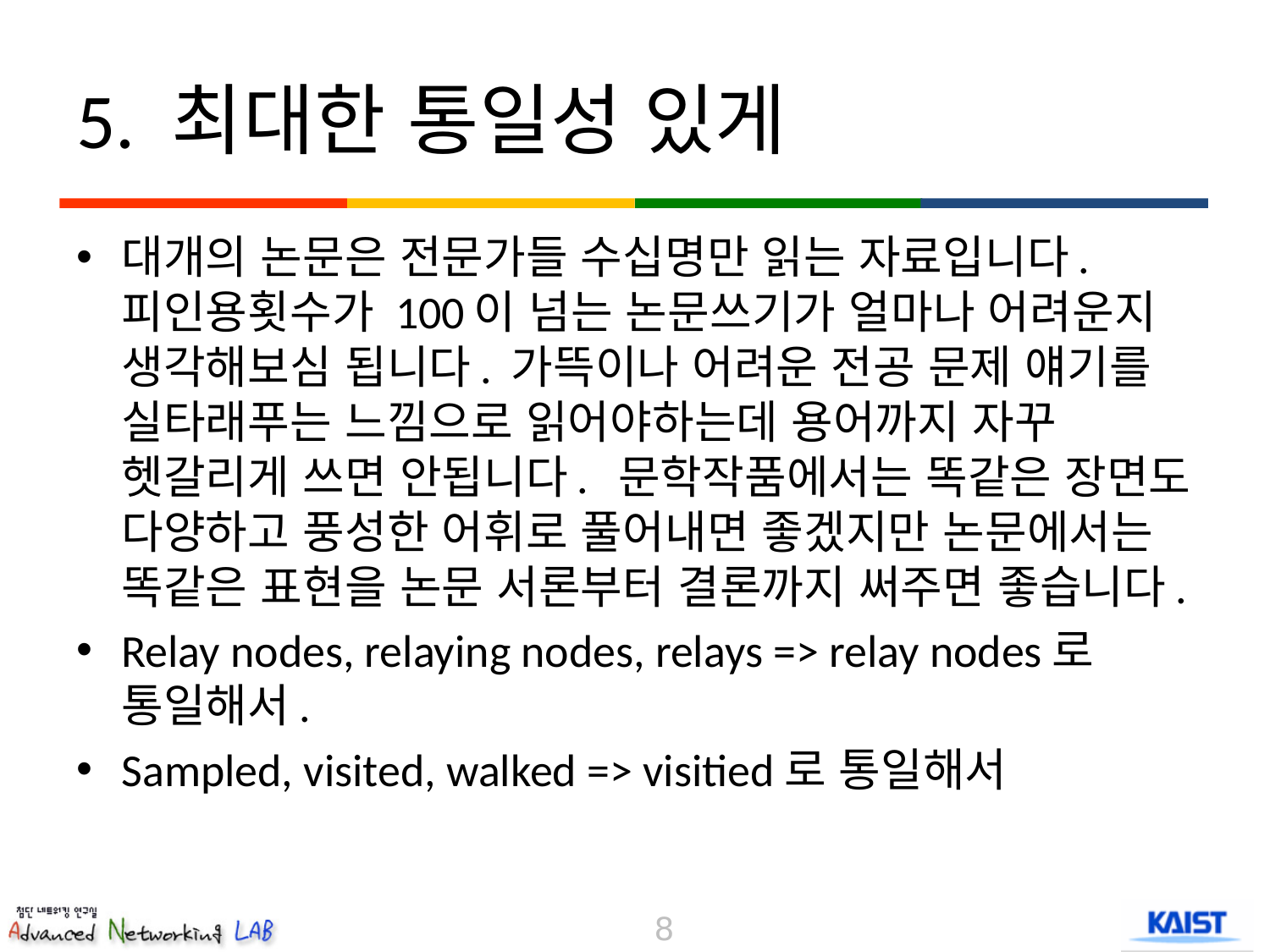

# 5. 최대한 통일성 있게
대개의 논문은 전문가들 수십명만 읽는 자료입니다. 피인용횟수가 100이 넘는 논문쓰기가 얼마나 어려운지 생각해보심 됩니다. 가뜩이나 어려운 전공 문제 얘기를 실타래푸는 느낌으로 읽어야하는데 용어까지 자꾸 헷갈리게 쓰면 안됩니다.  문학작품에서는 똑같은 장면도 다양하고 풍성한 어휘로 풀어내면 좋겠지만 논문에서는 똑같은 표현을 논문 서론부터 결론까지 써주면 좋습니다.
Relay nodes, relaying nodes, relays => relay nodes로 통일해서.
Sampled, visited, walked => visitied로 통일해서

8